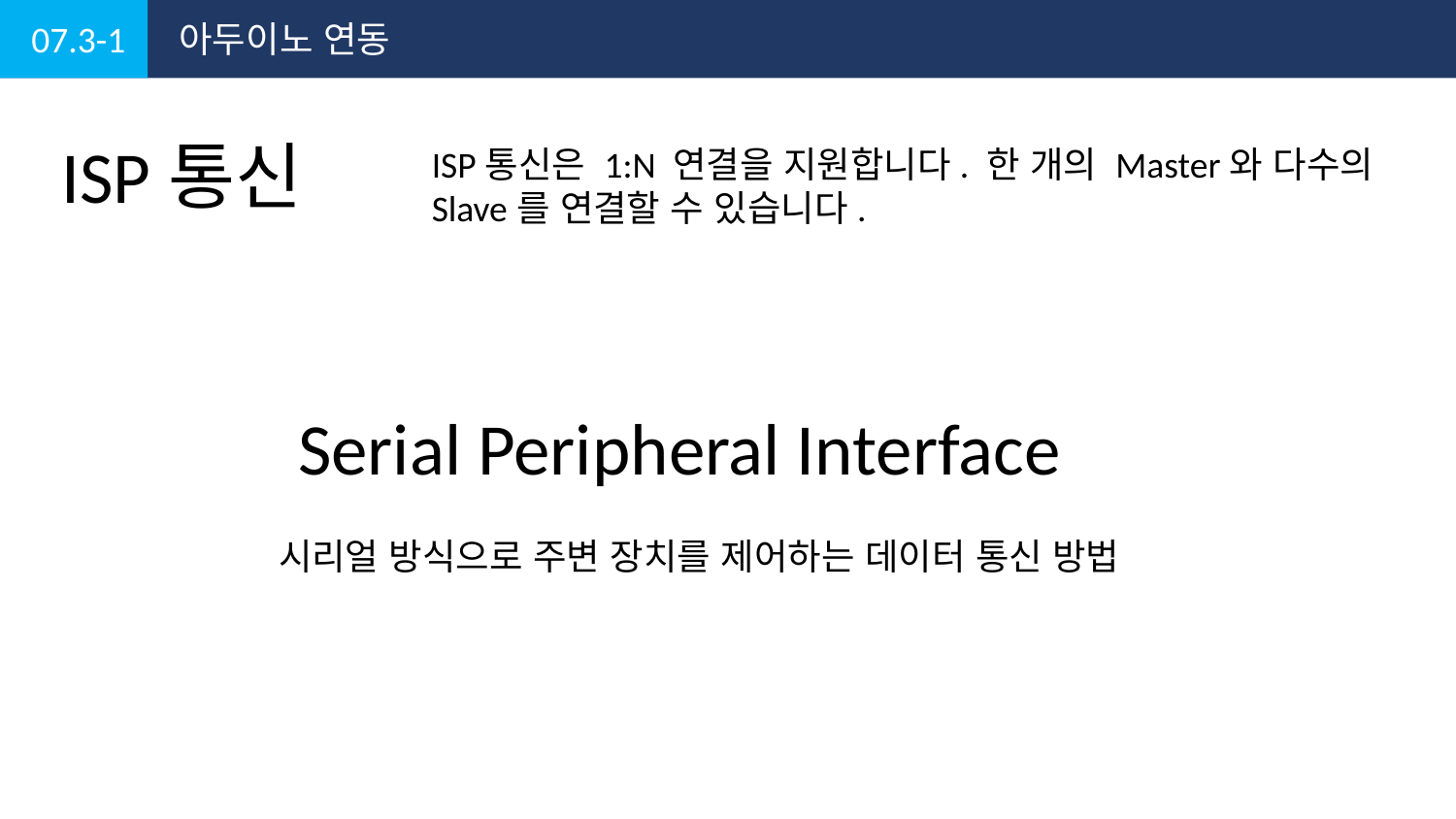

07.3-1
아두이노 연동
ISP통신
ISP통신은 1:N 연결을 지원합니다. 한 개의 Master와 다수의 Slave를 연결할 수 있습니다.
Serial Peripheral Interface
시리얼 방식으로 주변 장치를 제어하는 데이터 통신 방법